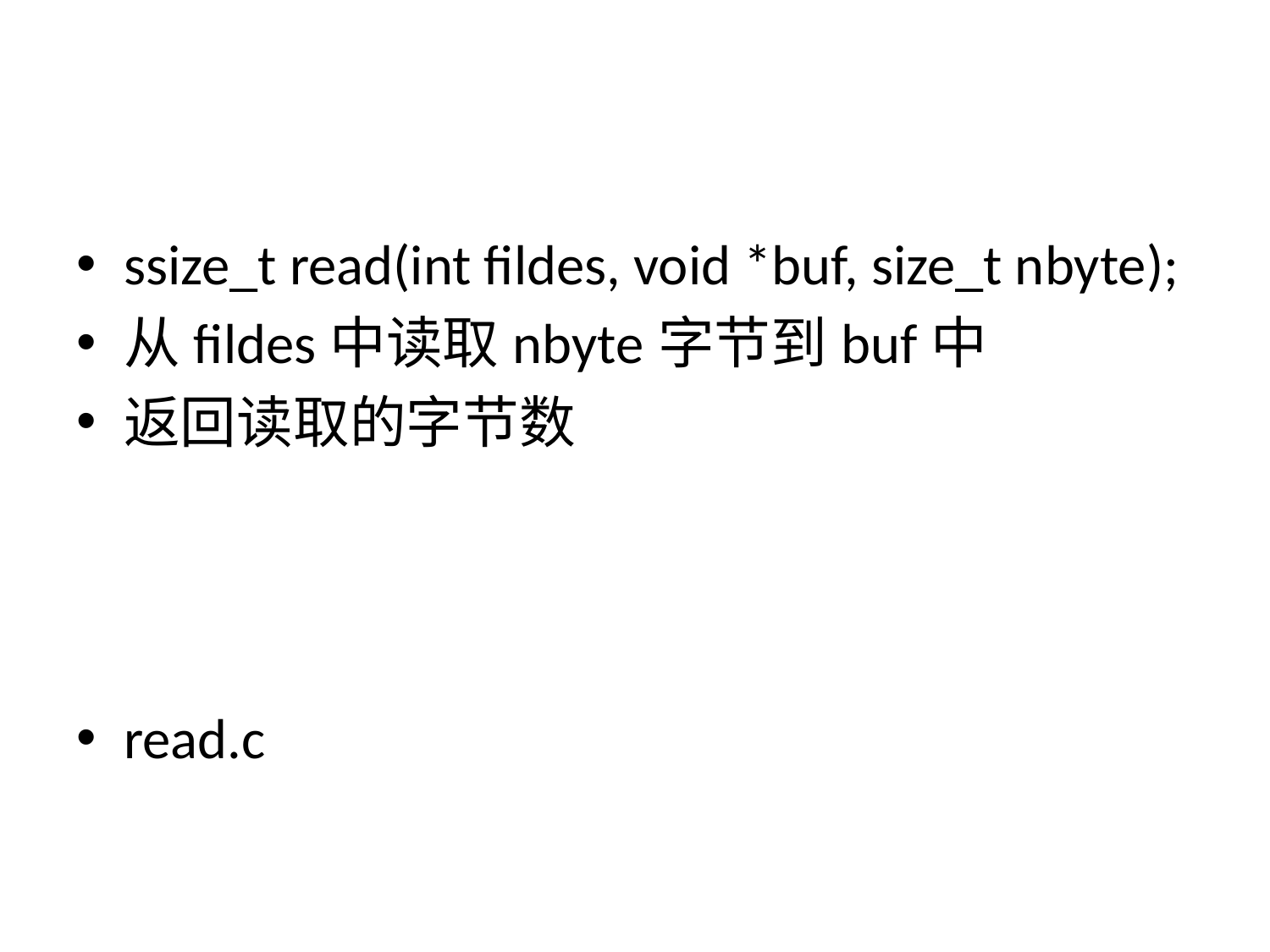

#
ssize_t read(int fildes, void *buf, size_t nbyte);
从fildes中读取nbyte字节到buf中
返回读取的字节数

read.c